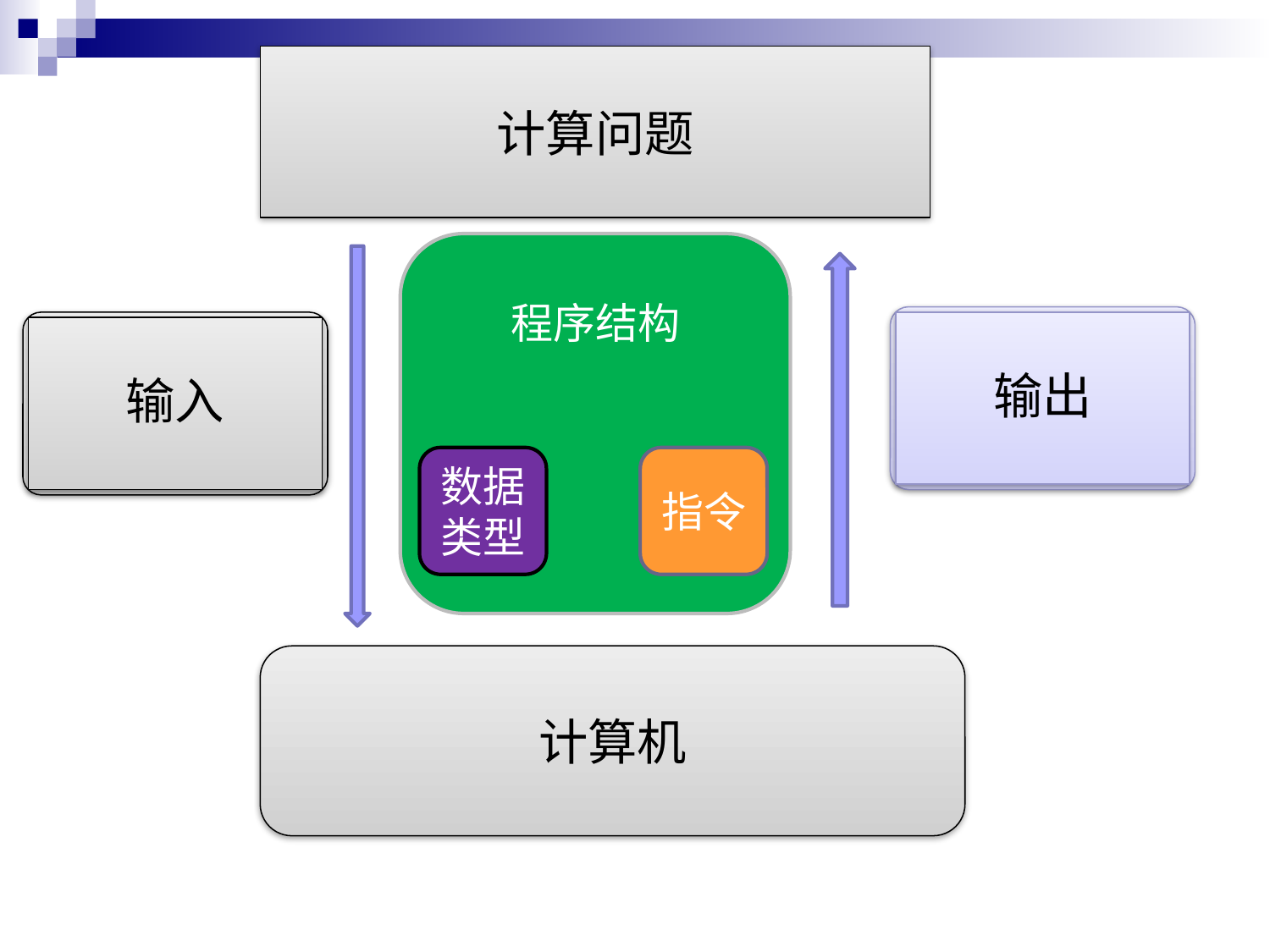

计算问题
程序结构

输出

输入
数据类型
指令
计算机